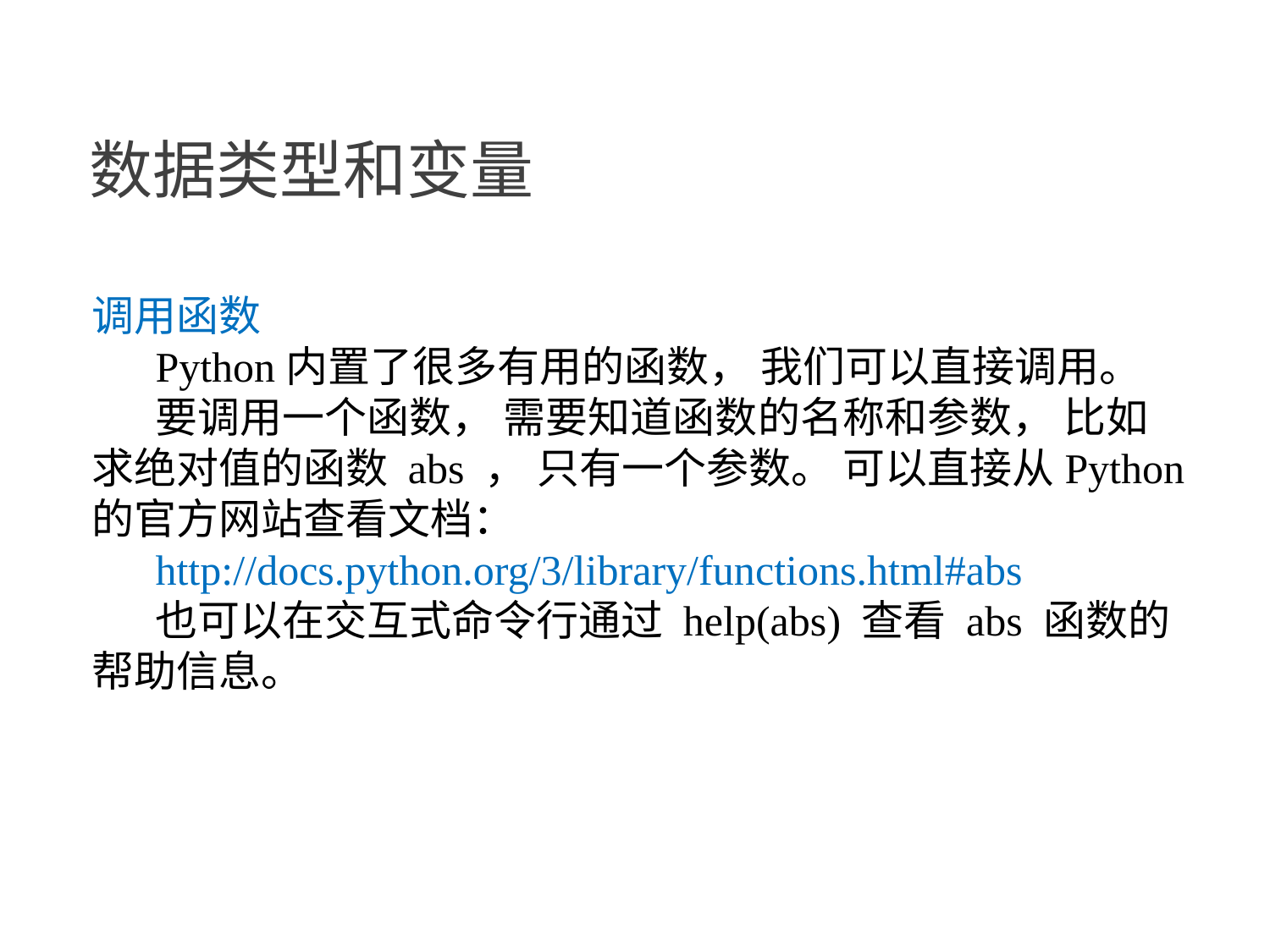

数据类型和变量
调用函数
Python内置了很多有用的函数， 我们可以直接调用。
要调用一个函数， 需要知道函数的名称和参数， 比如求绝对值的函数 abs ， 只有一个参数。 可以直接从Python的官方网站查看文档：
http://docs.python.org/3/library/functions.html#abs
也可以在交互式命令行通过 help(abs) 查看 abs 函数的帮助信息。